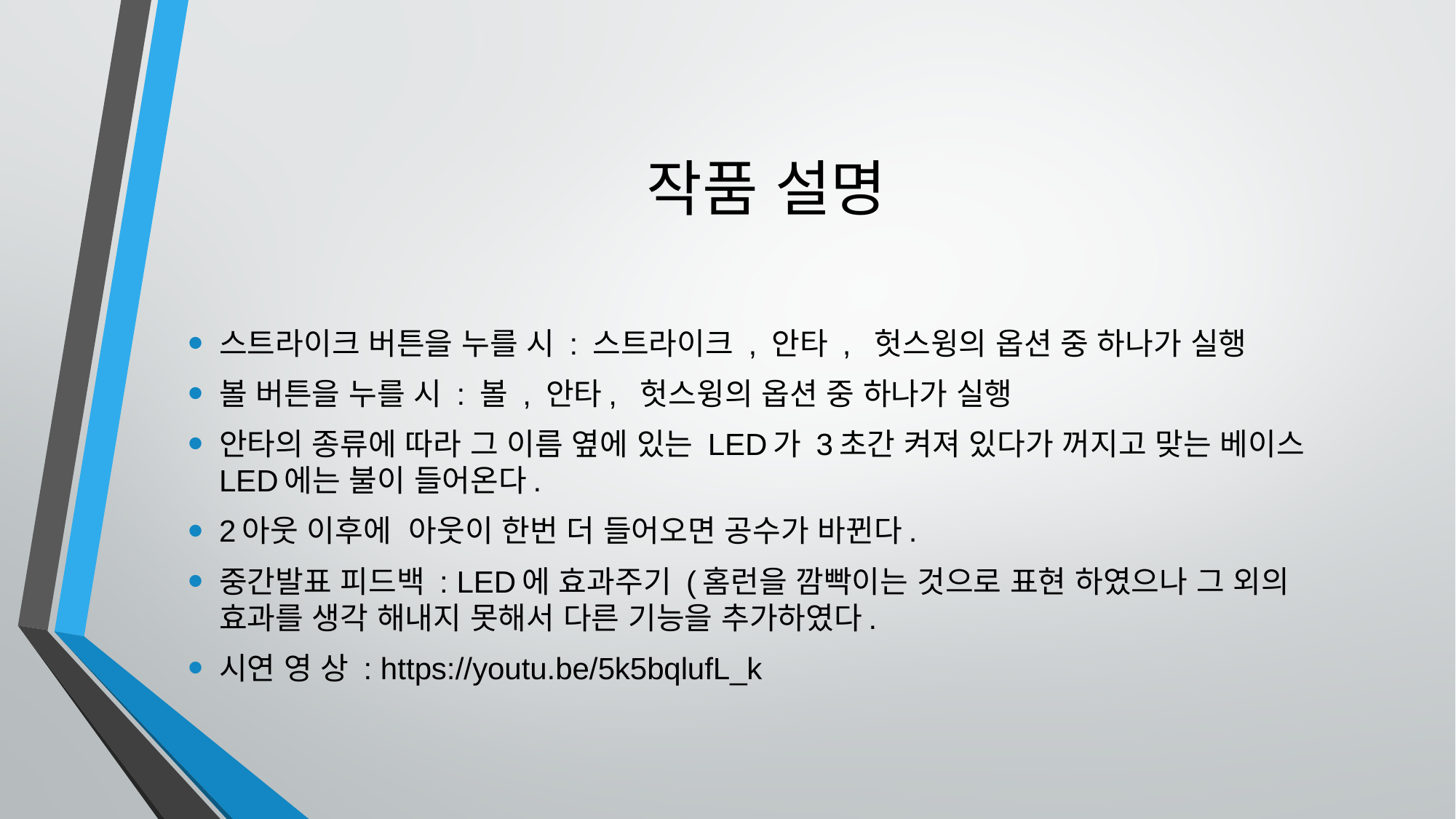

# 작품 설명
스트라이크 버튼을 누를 시 : 스트라이크 , 안타 ,  헛스윙의 옵션 중 하나가 실행
볼 버튼을 누를 시 : 볼 , 안타,  헛스윙의 옵션 중 하나가 실행
안타의 종류에 따라 그 이름 옆에 있는 LED가 3초간 켜져 있다가 꺼지고 맞는 베이스 LED에는 불이 들어온다.
2아웃 이후에  아웃이 한번 더 들어오면 공수가 바뀐다.
중간발표 피드백 : LED에 효과주기 (홈런을 깜빡이는 것으로 표현 하였으나 그 외의 효과를 생각 해내지 못해서 다른 기능을 추가하였다.
시연 영 상 : https://youtu.be/5k5bqlufL_k